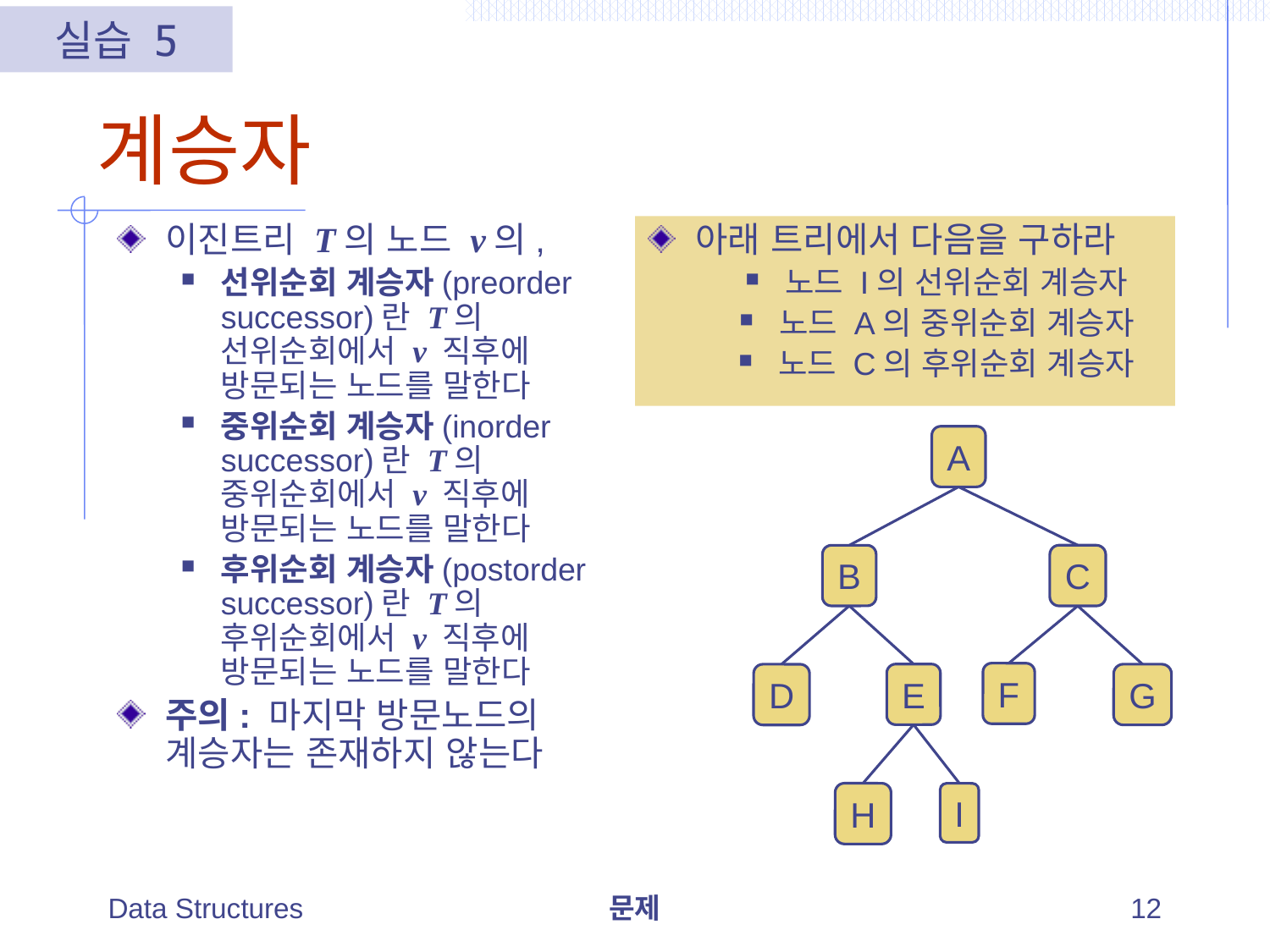

실습 5
# 계승자
이진트리 T의 노드 v의,
선위순회 계승자(preorder successor)란 T의 선위순회에서 v 직후에 방문되는 노드를 말한다
중위순회 계승자(inorder successor)란 T의 중위순회에서 v 직후에 방문되는 노드를 말한다
후위순회 계승자(postorder successor)란 T의 후위순회에서 v 직후에 방문되는 노드를 말한다
주의: 마지막 방문노드의 계승자는 존재하지 않는다
아래 트리에서 다음을 구하라
노드 I의 선위순회 계승자
노드 A의 중위순회 계승자
노드 C의 후위순회 계승자
A
B
C
F
D
E
G
H
I
Data Structures
문제
12